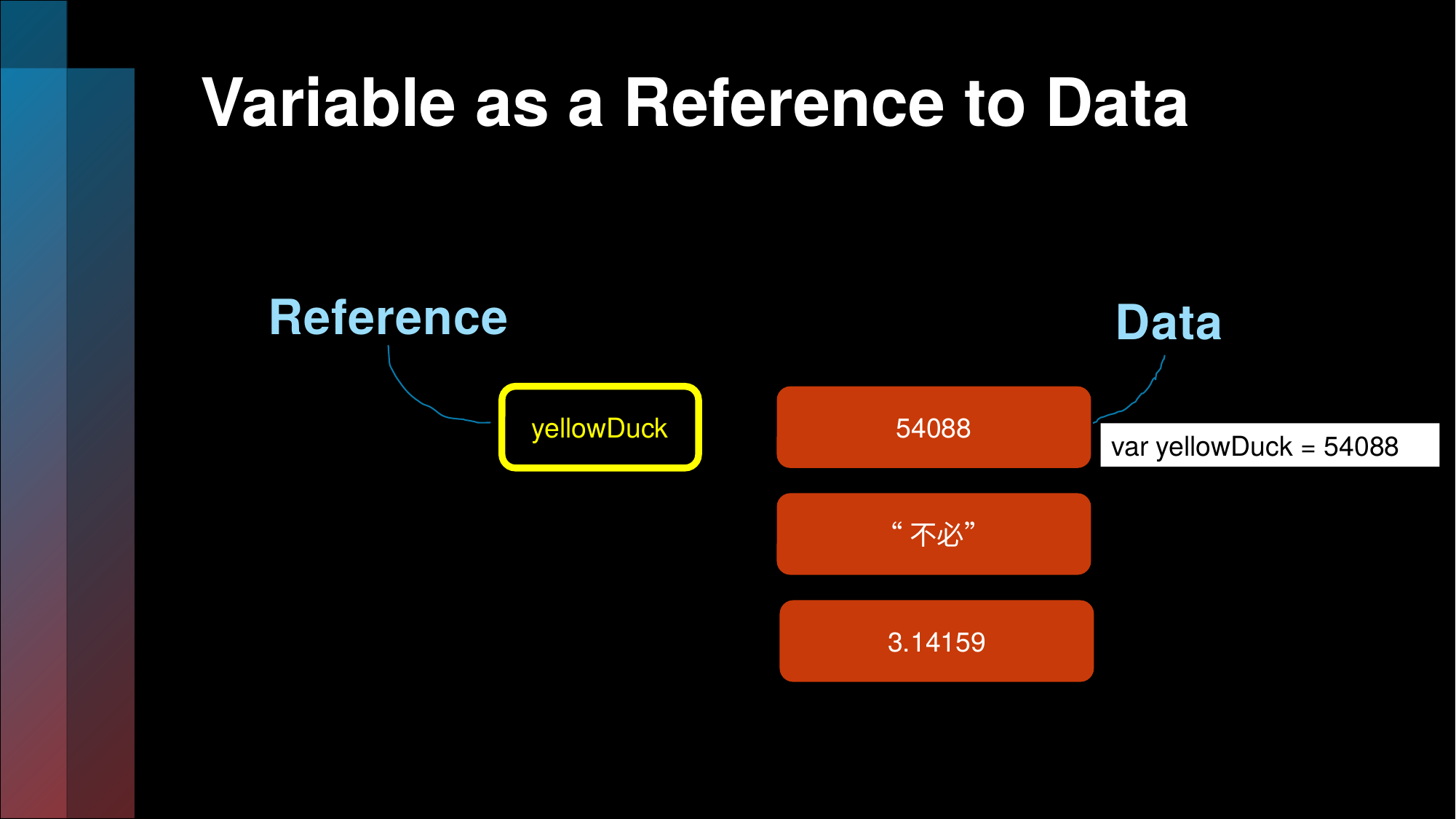

# Variable as a Reference to Data
Reference
Data

yellowDuck
54088
var yellowDuck = 54088
“不必”
3.14159